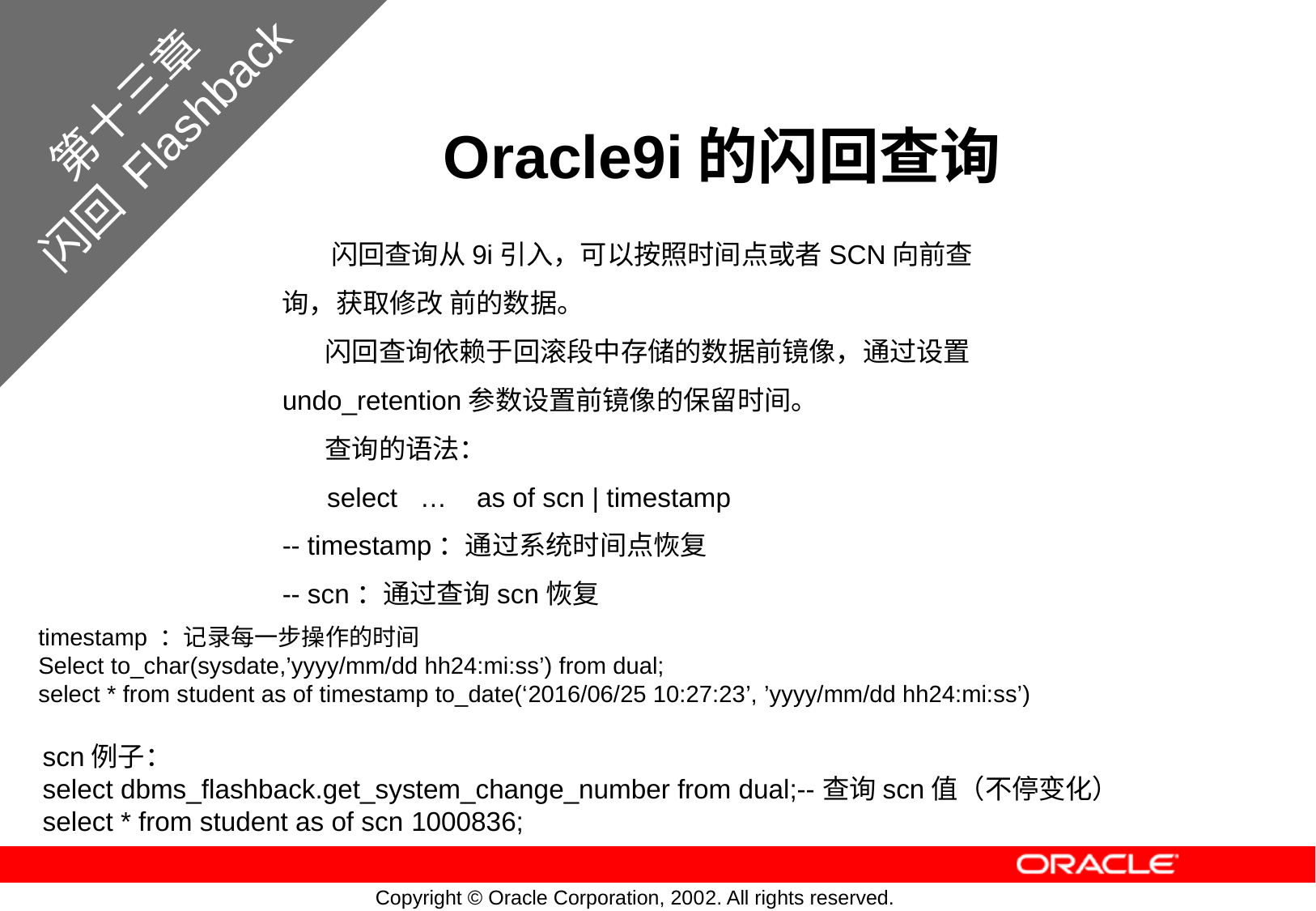

第十三章
闪回 Flashback
Oracle9i的闪回查询
       闪回查询从9i引入，可以按照时间点或者SCN向前查
询，获取修改 前的数据。
      闪回查询依赖于回滚段中存储的数据前镜像，通过设置
undo_retention参数设置前镜像的保留时间。
      查询的语法：
      select   …    as of scn | timestamp
-- timestamp：通过系统时间点恢复
-- scn：通过查询scn恢复
timestamp ：记录每一步操作的时间
Select to_char(sysdate,’yyyy/mm/dd hh24:mi:ss’) from dual;
select * from student as of timestamp to_date(‘2016/06/25 10:27:23’, ’yyyy/mm/dd hh24:mi:ss’)
scn例子：
select dbms_flashback.get_system_change_number from dual;--查询scn值（不停变化）
select * from student as of scn 1000836;